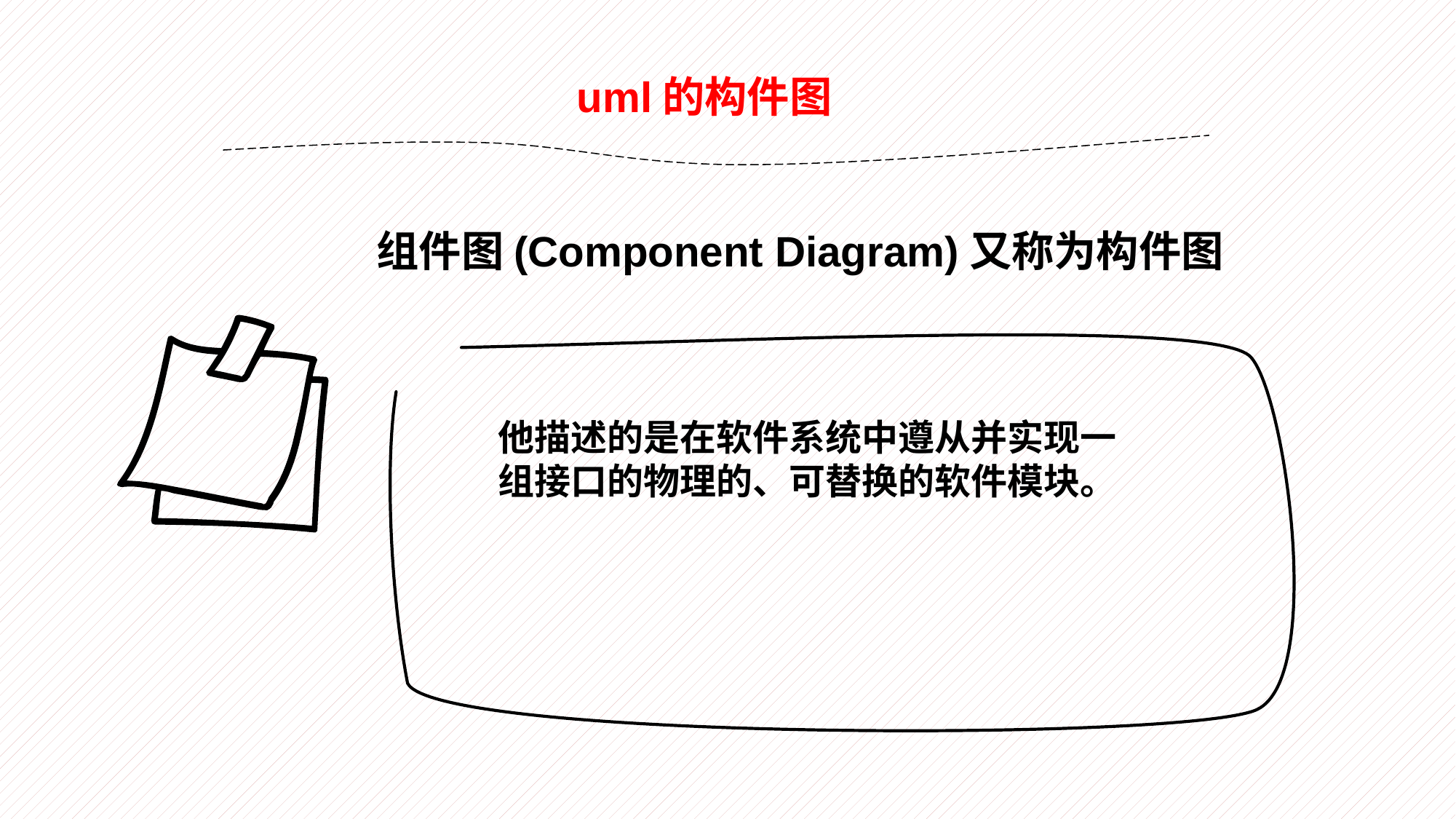

uml的构件图

组件图(Component Diagram)又称为构件图

他描述的是在软件系统中遵从并实现一组接口的物理的、可替换的软件模块。